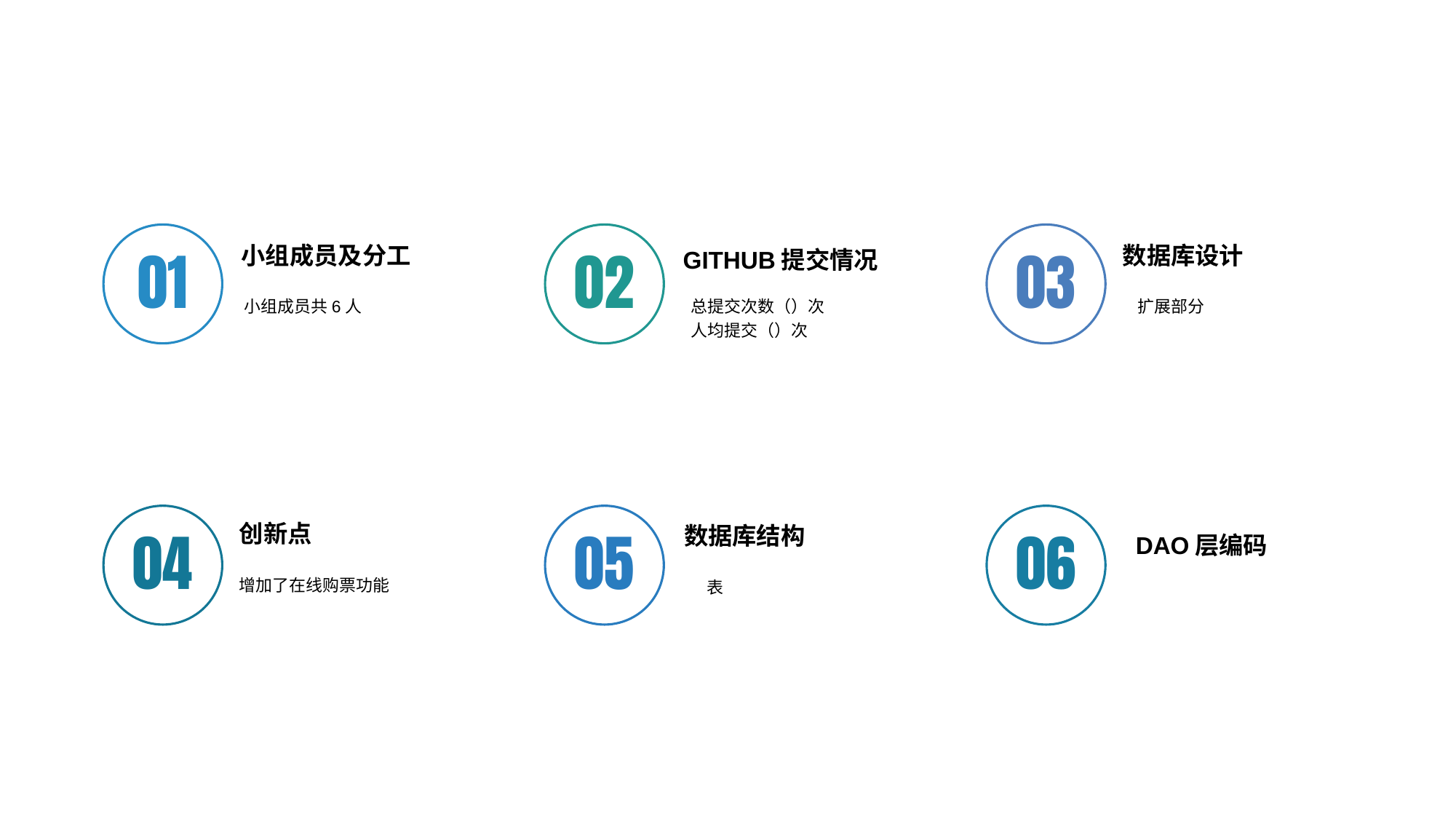

01
02
03
小组成员及分工
数据库设计
GITHUB提交情况

扩展部分

总提交次数（）次
人均提交（）次
04
05
06
创新点
数据库结构
DAO层编码
增加了在线购票功能
表
小组成员共6人